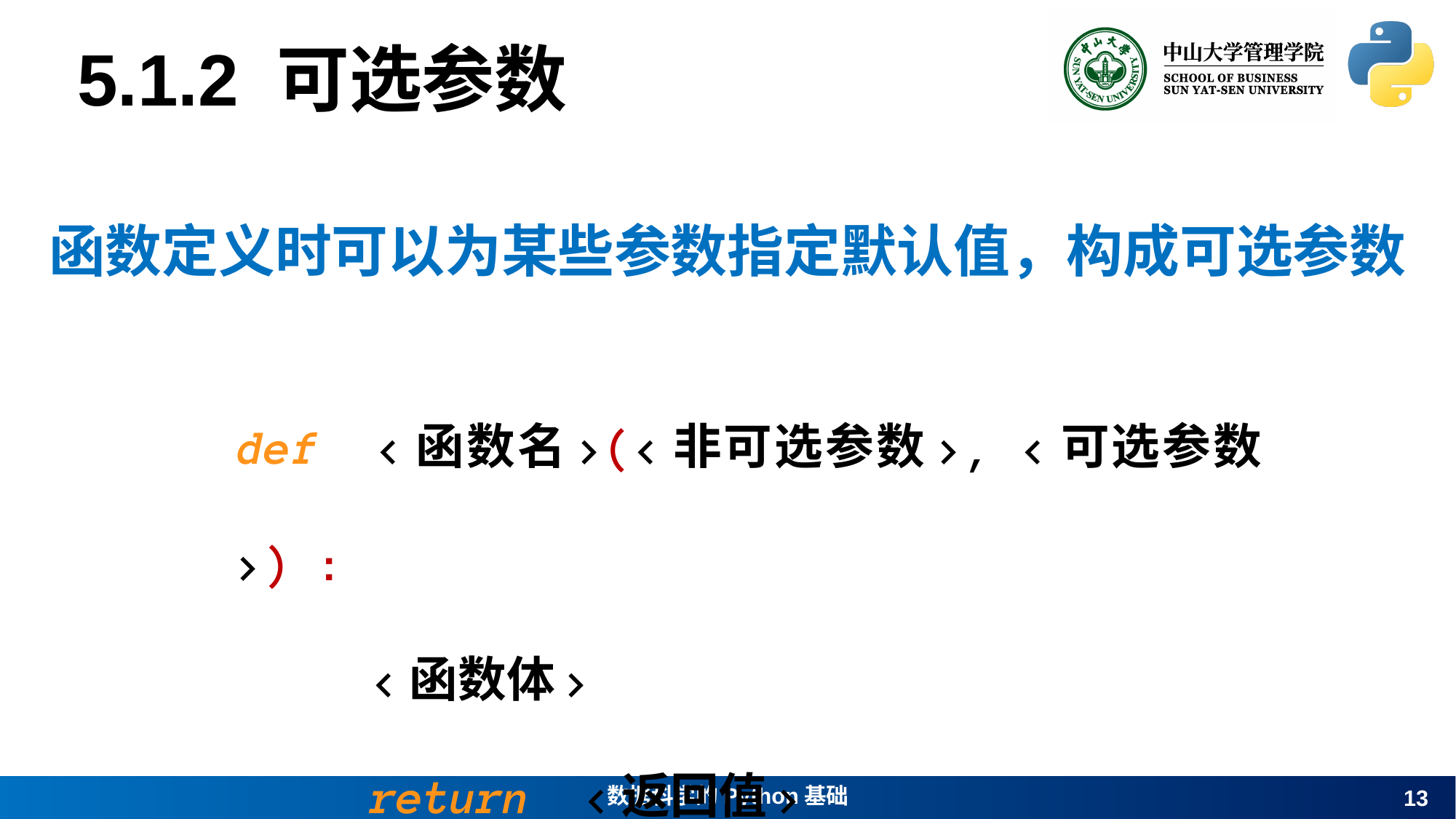

5.1.2 可选参数
函数定义时可以为某些参数指定默认值，构成可选参数
def  <函数名>(<非可选参数>, <可选参数>) :
     <函数体>
     return  <返回值>